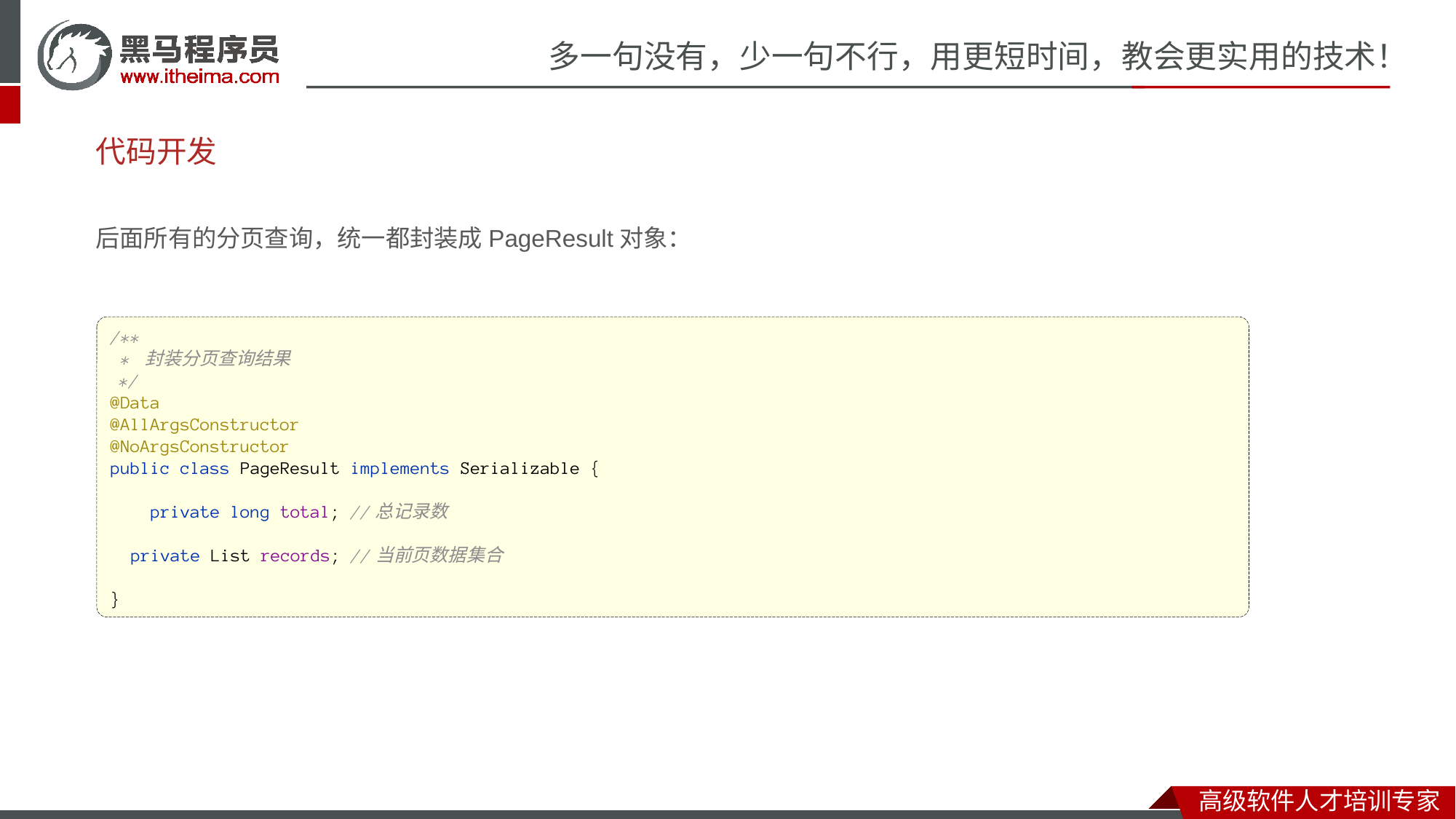

# 代码开发
后面所有的分页查询，统一都封装成PageResult对象：
/**
 * 封装分页查询结果
 */
@Data
@AllArgsConstructor
@NoArgsConstructor
public class PageResult implements Serializable {
    private long total; //总记录数
    private List records; //当前页数据集合
}